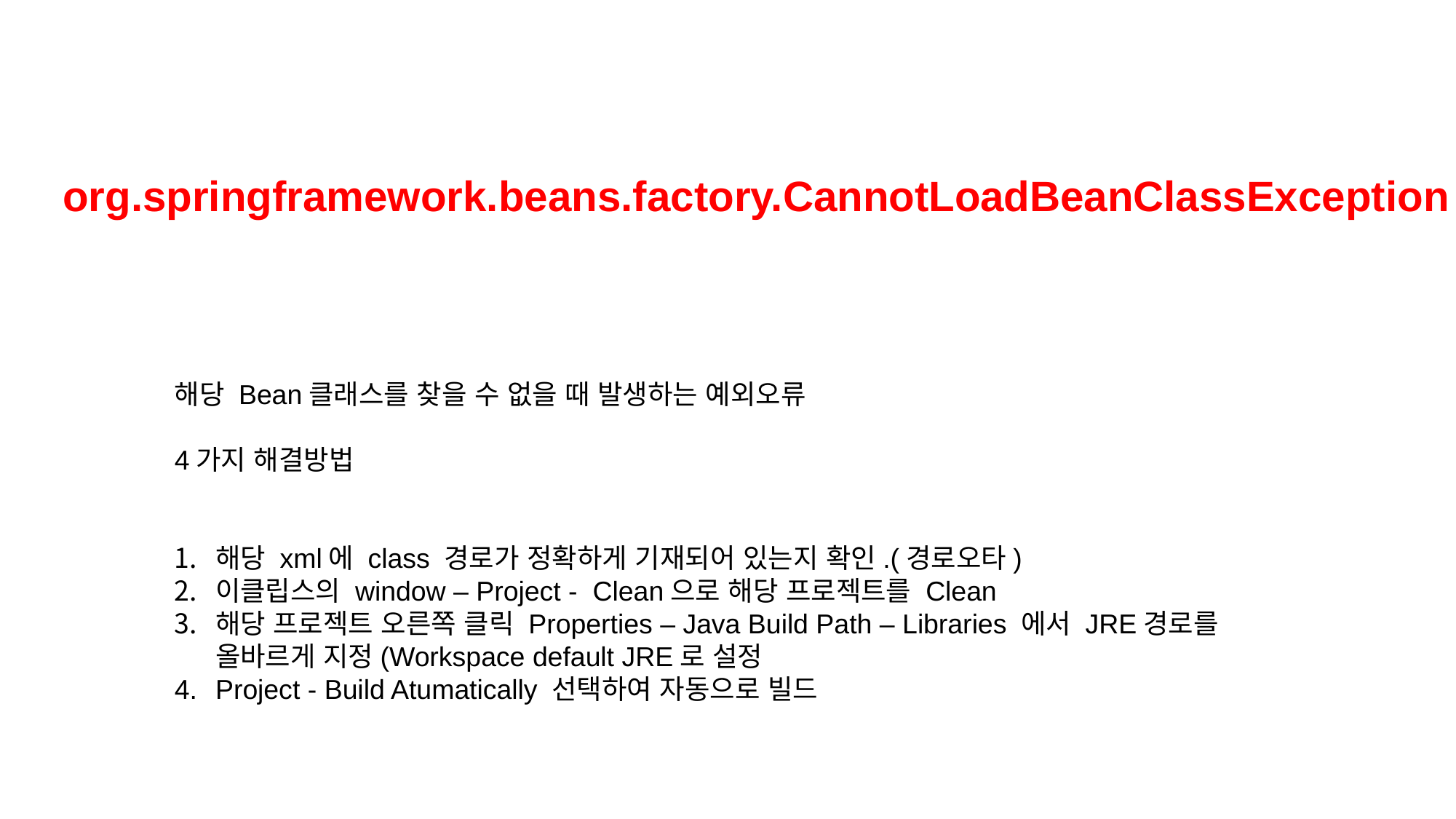

org.springframework.beans.factory.CannotLoadBeanClassException

해당 Bean클래스를 찾을 수 없을 때 발생하는 예외오류

4가지 해결방법

해당 xml에 class 경로가 정확하게 기재되어 있는지 확인.(경로오타)
이클립스의 window – Project -  Clean으로 해당 프로젝트를 Clean
해당 프로젝트 오른쪽 클릭 Properties – Java Build Path – Libraries 에서 JRE경로를 올바르게 지정(Workspace default JRE로 설정
Project - Build Atumatically 선택하여 자동으로 빌드